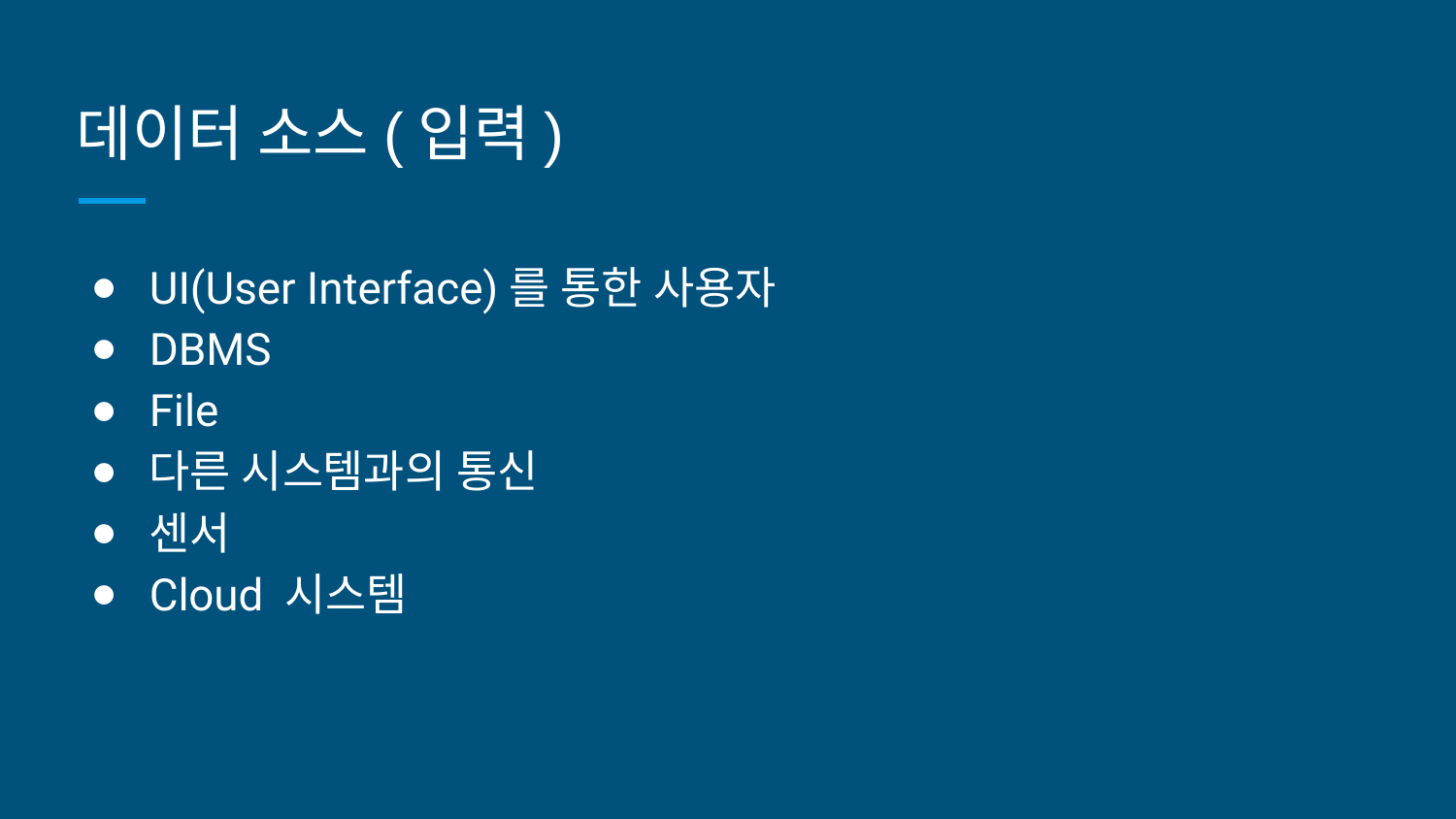

# 데이터 소스(입력)
UI(User Interface)를 통한 사용자
DBMS
File
다른 시스템과의 통신
센서
Cloud 시스템